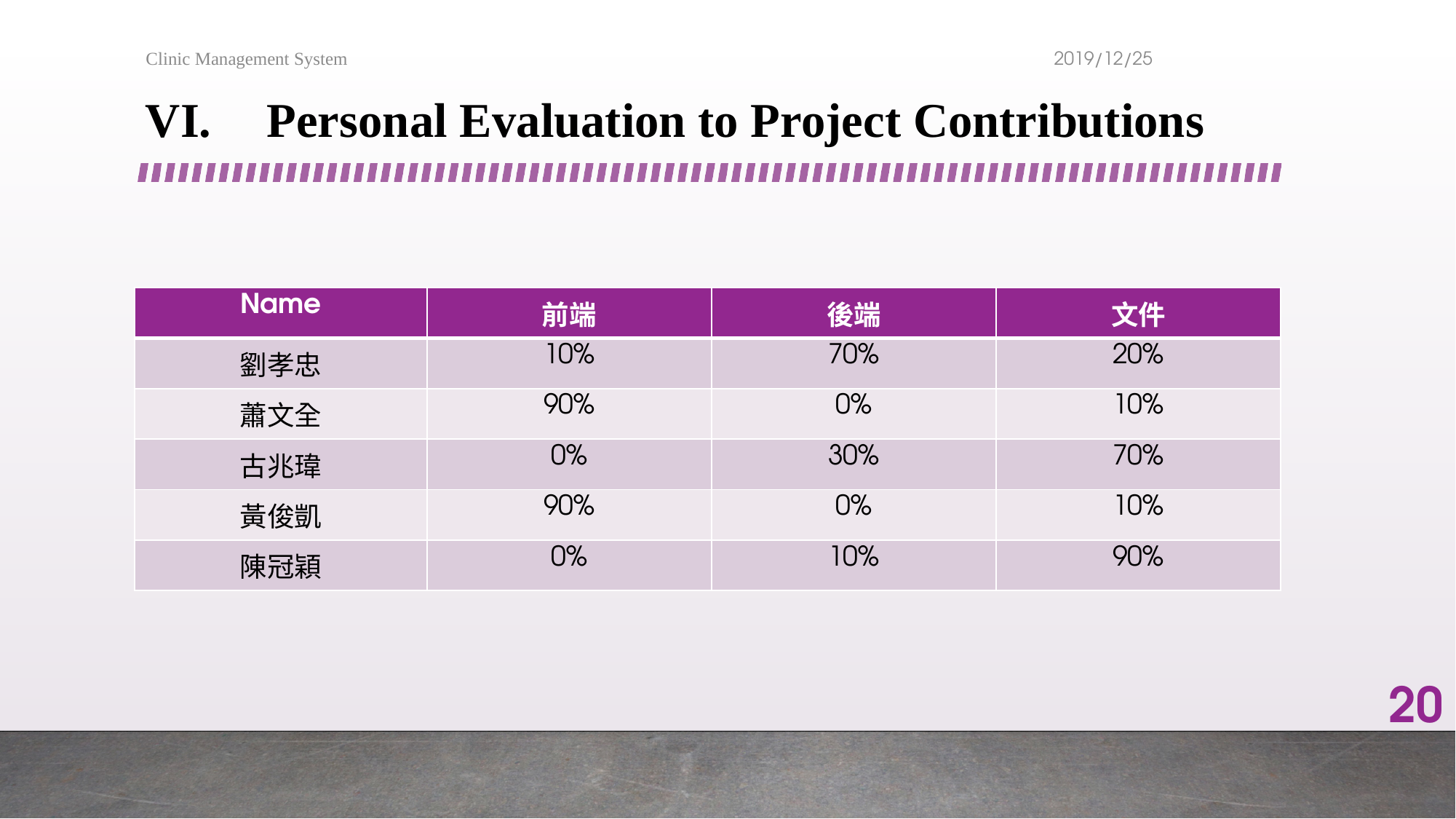

Clinic Management System
2019/12/25
# VI.	 Personal Evaluation to Project Contributions
| Name | 前端 | 後端 | 文件 |
| --- | --- | --- | --- |
| 劉孝忠 | 10% | 70% | 20% |
| 蕭文全 | 90% | 0% | 10% |
| 古兆瑋 | 0% | 30% | 70% |
| 黃俊凱 | 90% | 0% | 10% |
| 陳冠穎 | 0% | 10% | 90% |
20